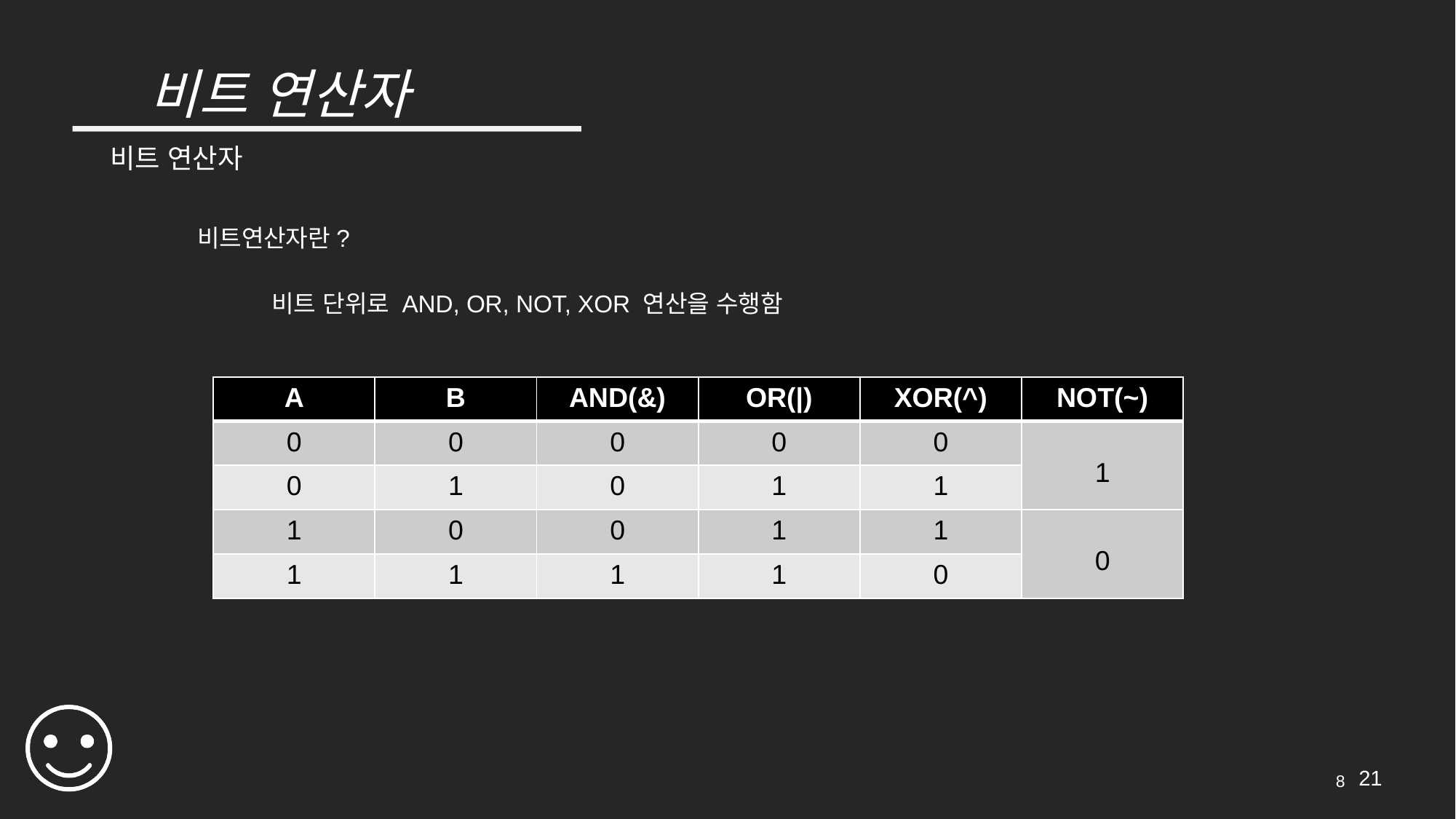

# 비트 연산자

비트 연산자
비트연산자란?
비트 단위로 AND, OR, NOT, XOR 연산을 수행함
| A | B | AND(&) | OR(|) | XOR(^) | NOT(~) |
| --- | --- | --- | --- | --- | --- |
| 0 | 0 | 0 | 0 | 0 | 1 |
| 0 | 1 | 0 | 1 | 1 |  |
| 1 | 0 | 0 | 1 | 1 | 0 |
| 1 | 1 | 1 | 1 | 0 |  |
8